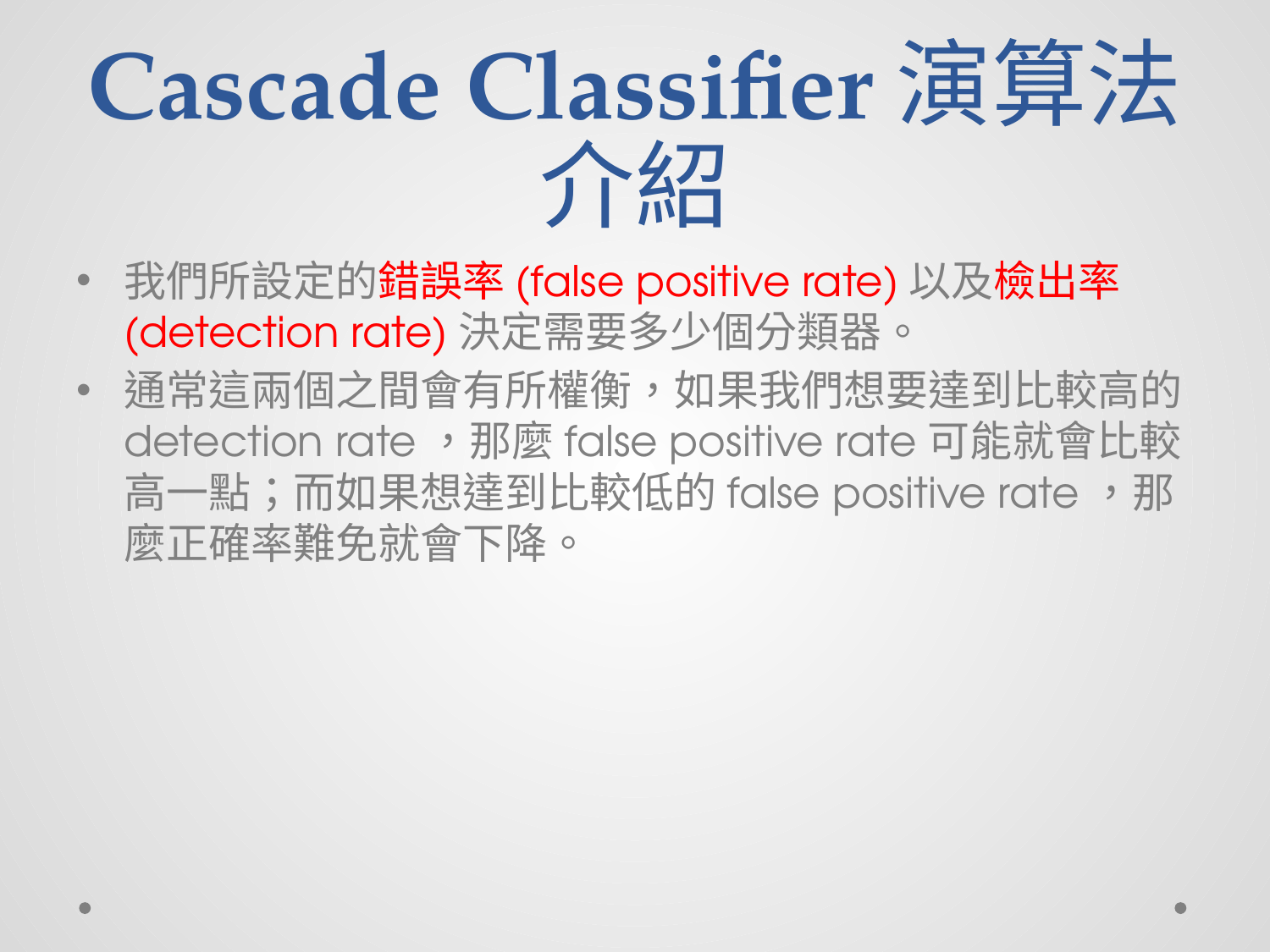

# Cascade Classifier演算法介紹
我們所設定的錯誤率(false positive rate)以及檢出率(detection rate)決定需要多少個分類器。
通常這兩個之間會有所權衡，如果我們想要達到比較高的detection rate，那麼false positive rate可能就會比較高一點；而如果想達到比較低的false positive rate，那麼正確率難免就會下降。